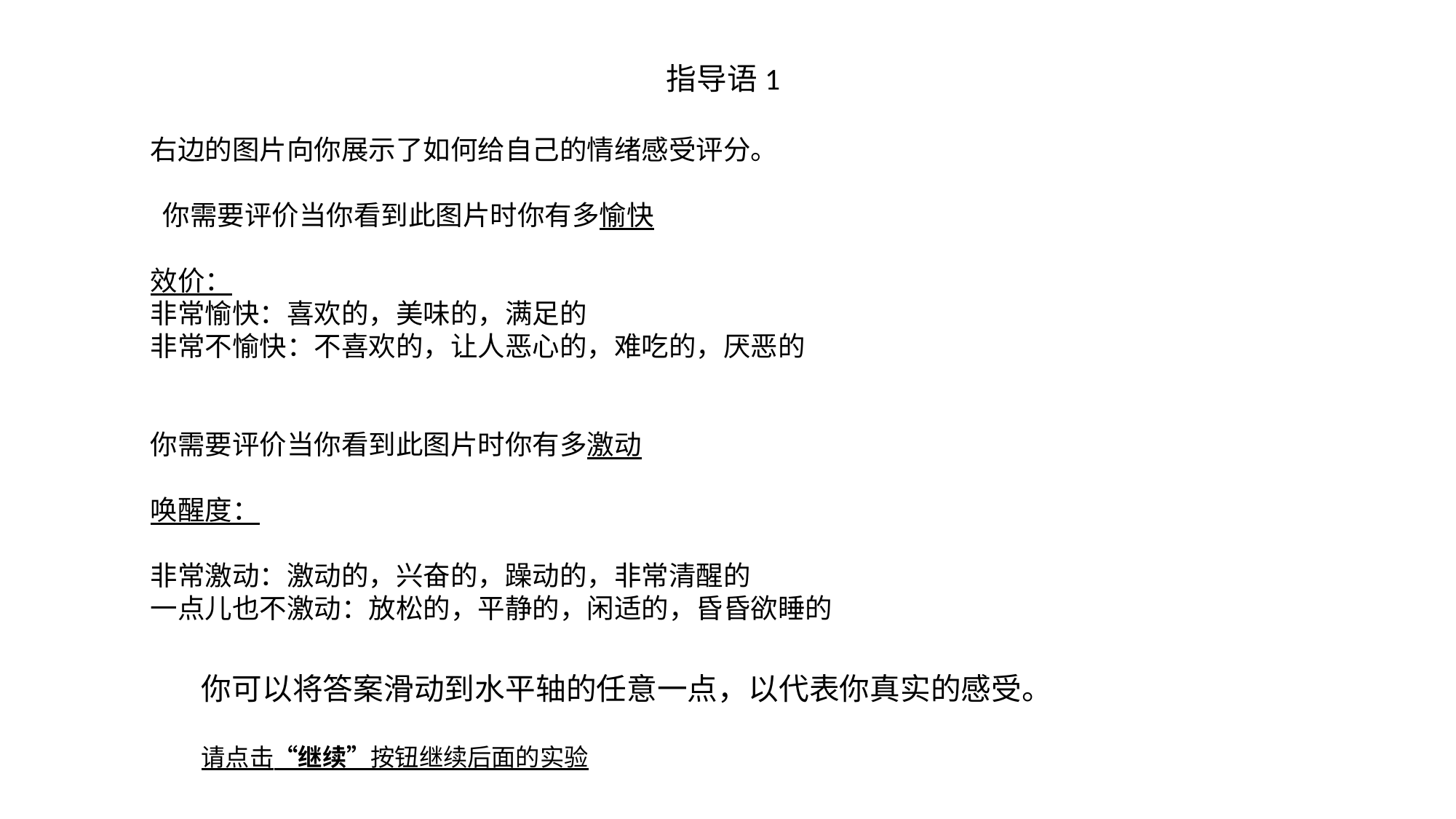

指导语1

右边的图片向你展示了如何给自己的情绪感受评分。

 你需要评价当你看到此图片时你有多愉快

效价：
非常愉快：喜欢的，美味的，满足的
非常不愉快：不喜欢的，让人恶心的，难吃的，厌恶的

你需要评价当你看到此图片时你有多激动

唤醒度：

非常激动：激动的，兴奋的，躁动的，非常清醒的
一点儿也不激动：放松的，平静的，闲适的，昏昏欲睡的
你可以将答案滑动到水平轴的任意一点，以代表你真实的感受。

请点击“继续”按钮继续后面的实验